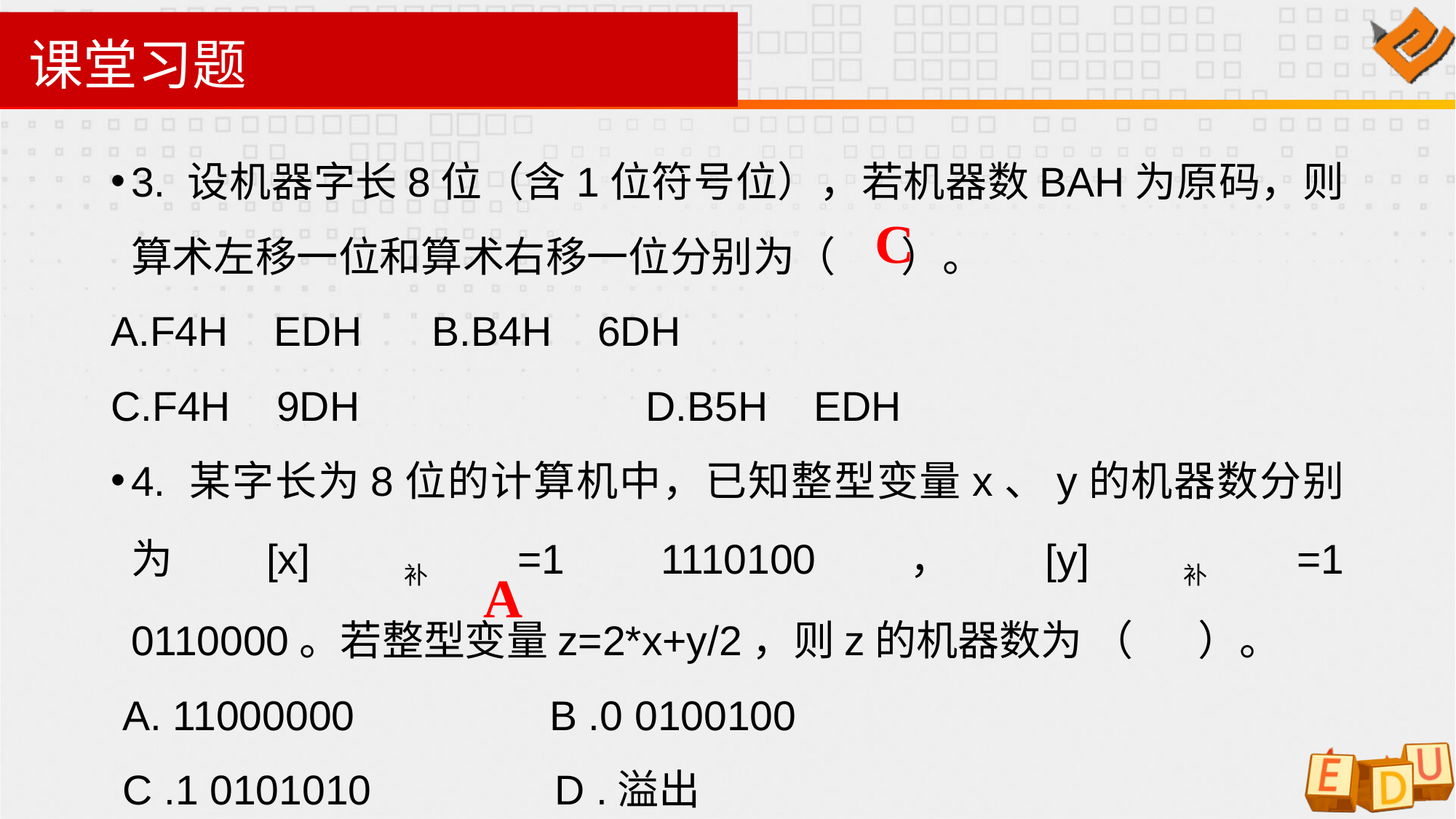

# 课堂习题
3. 设机器字长8位（含1位符号位），若机器数BAH为原码，则算术左移一位和算术右移一位分别为（       ）。
A.F4H    EDH				B.B4H    6DH
C.F4H    9DH                    	D.B5H    EDH
4. 某字长为8位的计算机中，已知整型变量x、y的机器数分别为[x]补=1 1110100，[y]补=1 0110000。若整型变量z=2*x+y/2，则z的机器数为 （       ）。
 A. 11000000                 B .0 0100100
 C .1 0101010                D .溢出
C
A